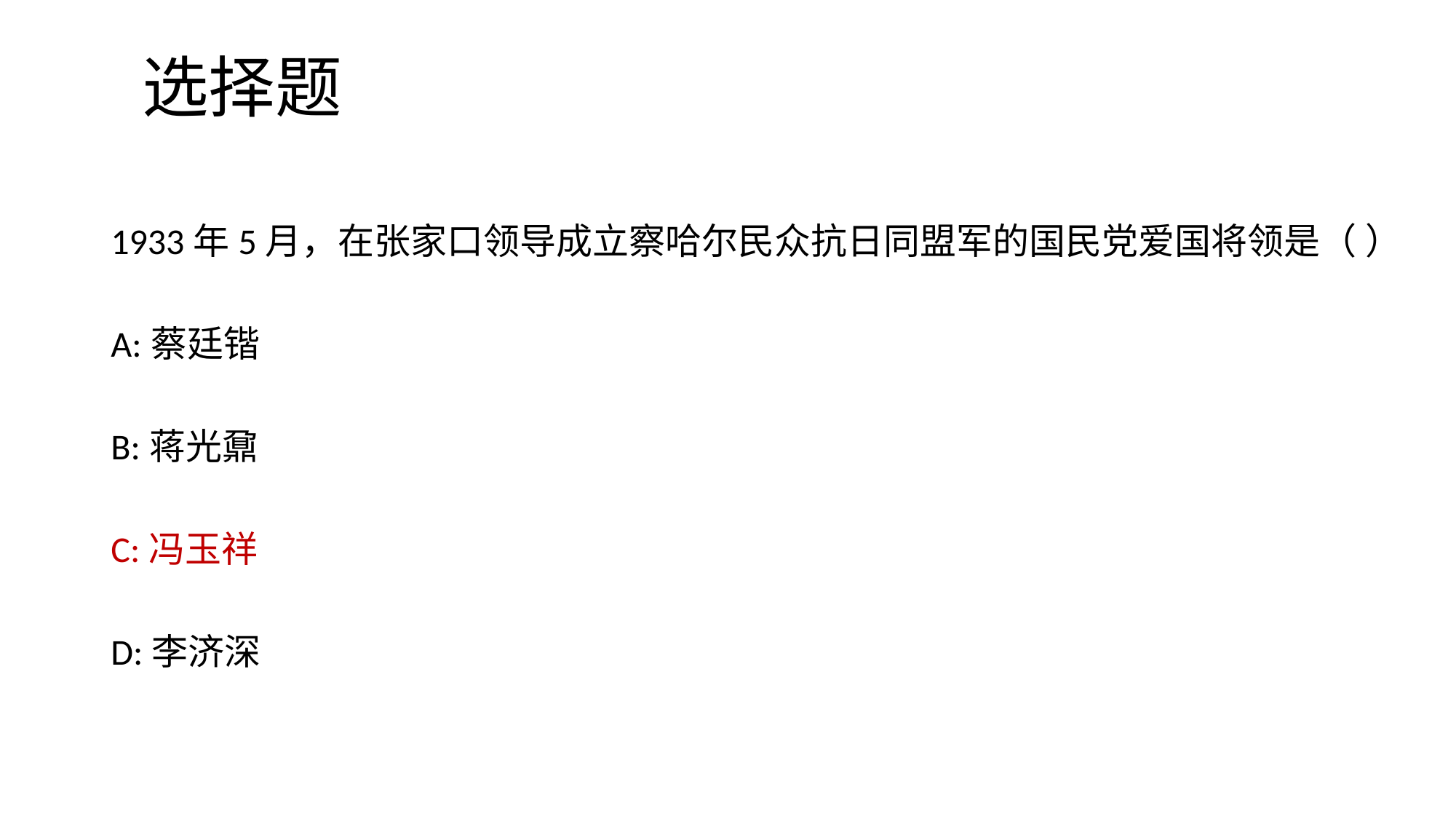

# 选择题
1933年5月，在张家口领导成立察哈尔民众抗日同盟军的国民党爱国将领是（ ）
A:蔡廷锴
B:蒋光鼐
C:冯玉祥
D:李济深